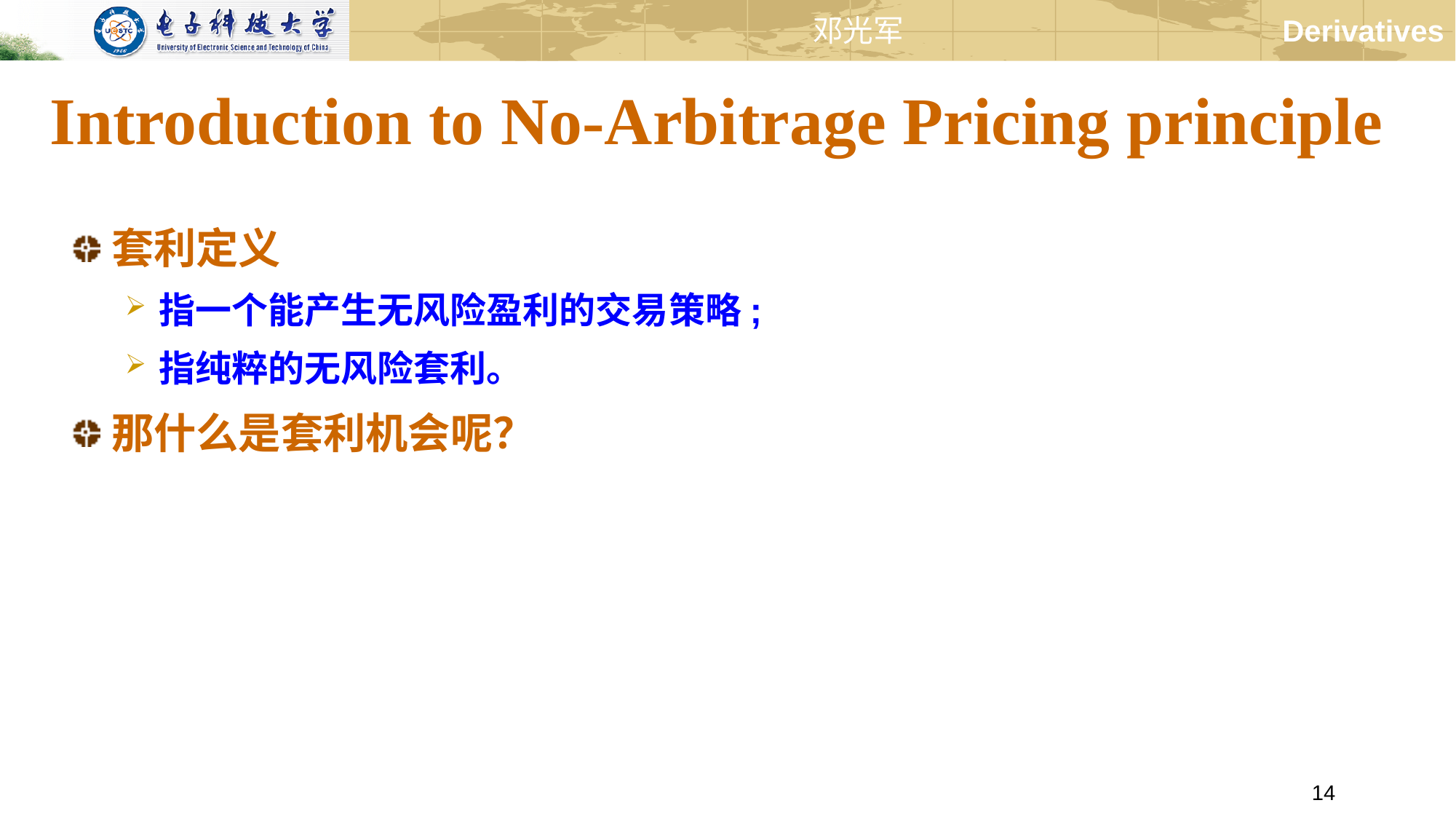

Introduction to No-Arbitrage Pricing principle
套利定义
指一个能产生无风险盈利的交易策略;
指纯粹的无风险套利。
那什么是套利机会呢？